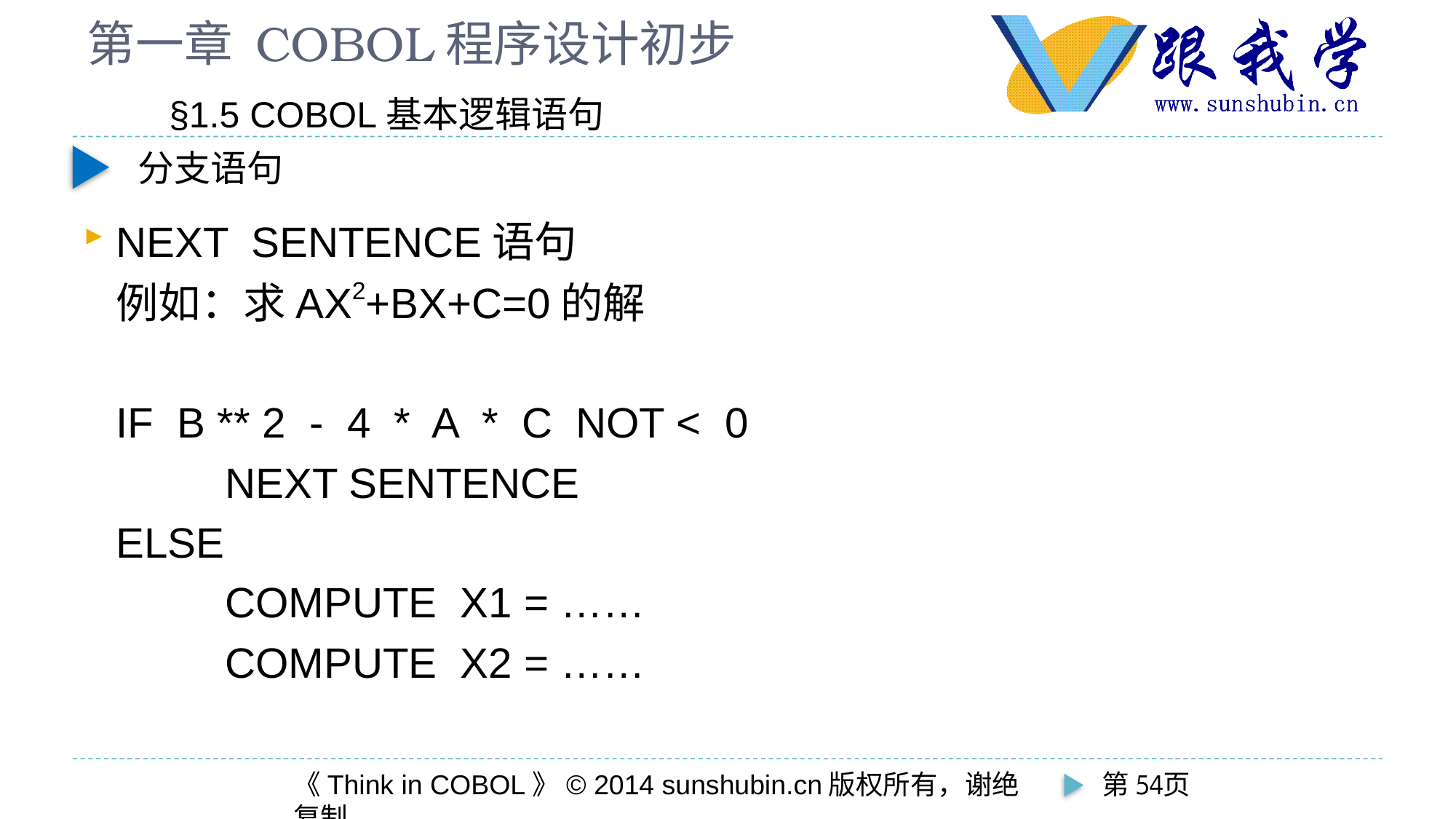

# 第一章 COBOL程序设计初步
§1.5 COBOL基本逻辑语句

分支语句
NEXT  SENTENCE语句
	例如：求AX2+BX+C=0的解

	IF  B ** 2  -  4  *  A  *  C  NOT <  0
		NEXT SENTENCE
	ELSE
		COMPUTE  X1 = ……
		COMPUTE  X2 = ……